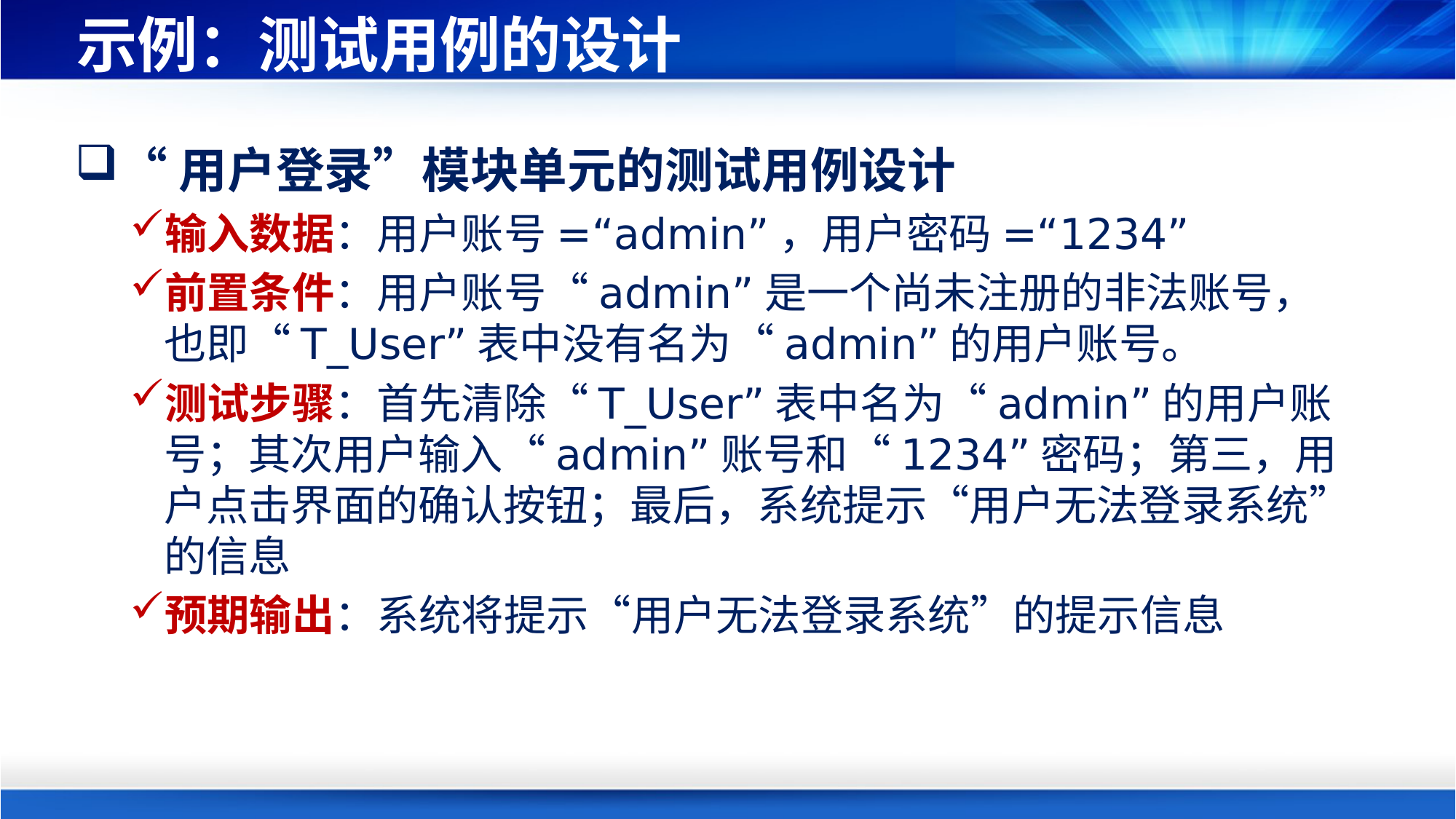

# 示例：测试用例的设计
“用户登录”模块单元的测试用例设计
输入数据：用户账号=“admin”，用户密码=“1234”
前置条件：用户账号“admin”是一个尚未注册的非法账号，也即“T_User”表中没有名为“admin”的用户账号。
测试步骤：首先清除“T_User”表中名为“admin”的用户账号；其次用户输入“admin”账号和“1234”密码；第三，用户点击界面的确认按钮；最后，系统提示“用户无法登录系统”的信息
预期输出：系统将提示“用户无法登录系统”的提示信息